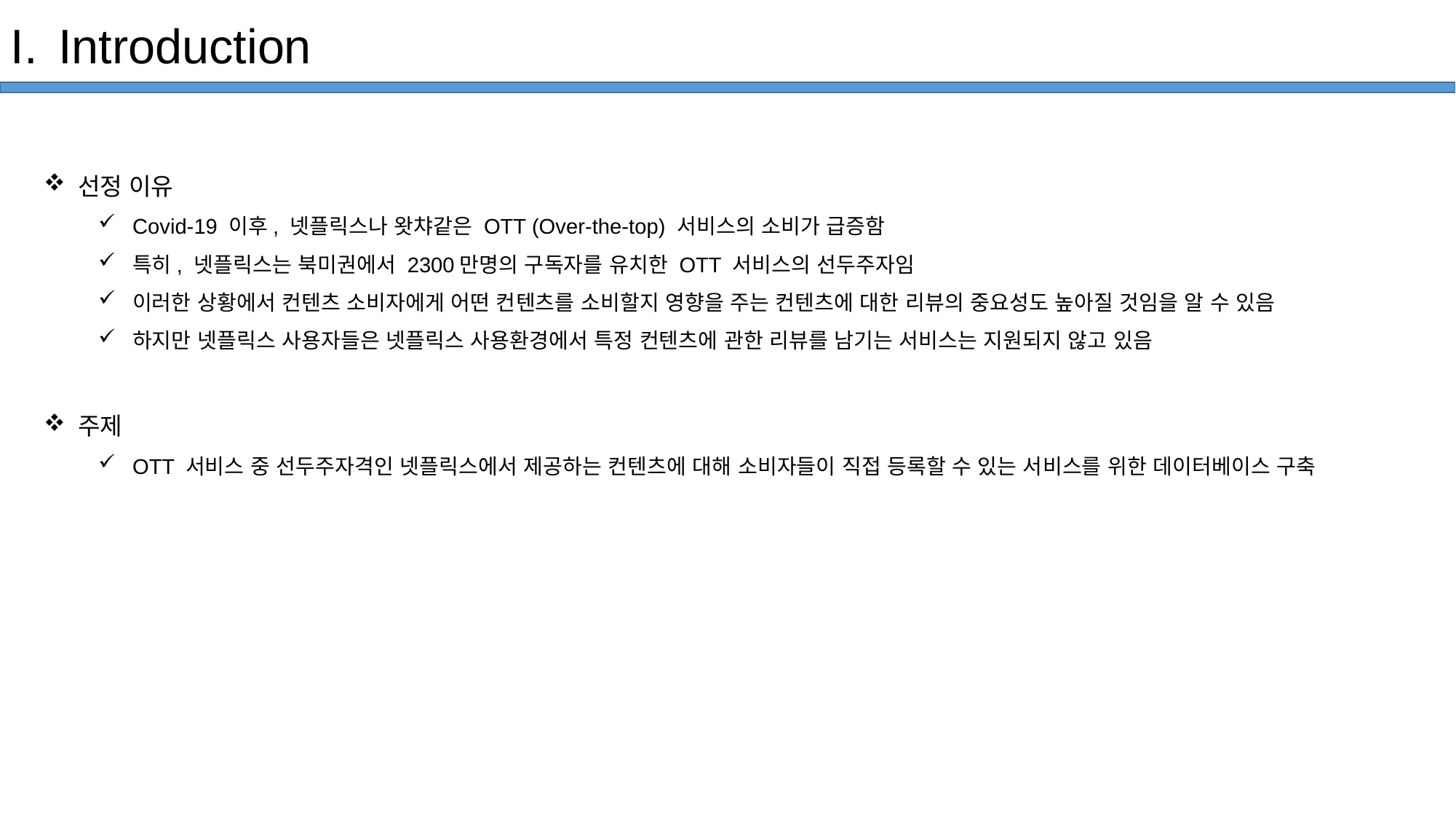

Introduction

선정 이유
Covid-19 이후, 넷플릭스나 왓챠같은 OTT (Over-the-top) 서비스의 소비가 급증함
특히, 넷플릭스는 북미권에서 2300만명의 구독자를 유치한 OTT 서비스의 선두주자임
이러한 상황에서 컨텐츠 소비자에게 어떤 컨텐츠를 소비할지 영향을 주는 컨텐츠에 대한 리뷰의 중요성도 높아질 것임을 알 수 있음
하지만 넷플릭스 사용자들은 넷플릭스 사용환경에서 특정 컨텐츠에 관한 리뷰를 남기는 서비스는 지원되지 않고 있음

주제
OTT 서비스 중 선두주자격인 넷플릭스에서 제공하는 컨텐츠에 대해 소비자들이 직접 등록할 수 있는 서비스를 위한 데이터베이스 구축